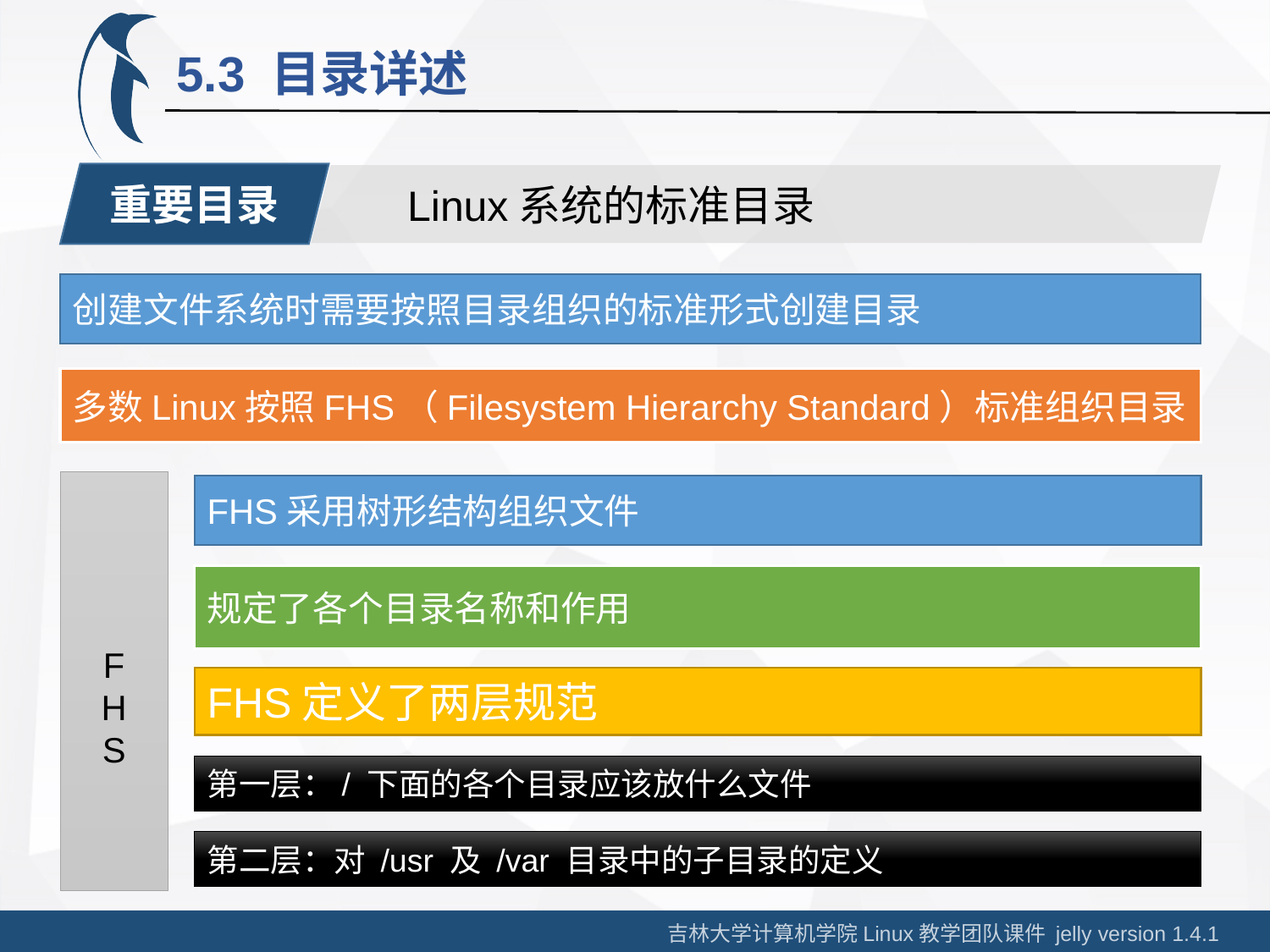

5.3 目录详述
重要目录
Linux系统的标准目录
创建文件系统时需要按照目录组织的标准形式创建目录
多数Linux按照FHS（Filesystem Hierarchy Standard）标准组织目录

F
H
S
FHS采用树形结构组织文件
规定了各个目录名称和作用
FHS定义了两层规范
第一层：/ 下面的各个目录应该放什么文件
第二层：对 /usr 及 /var 目录中的子目录的定义